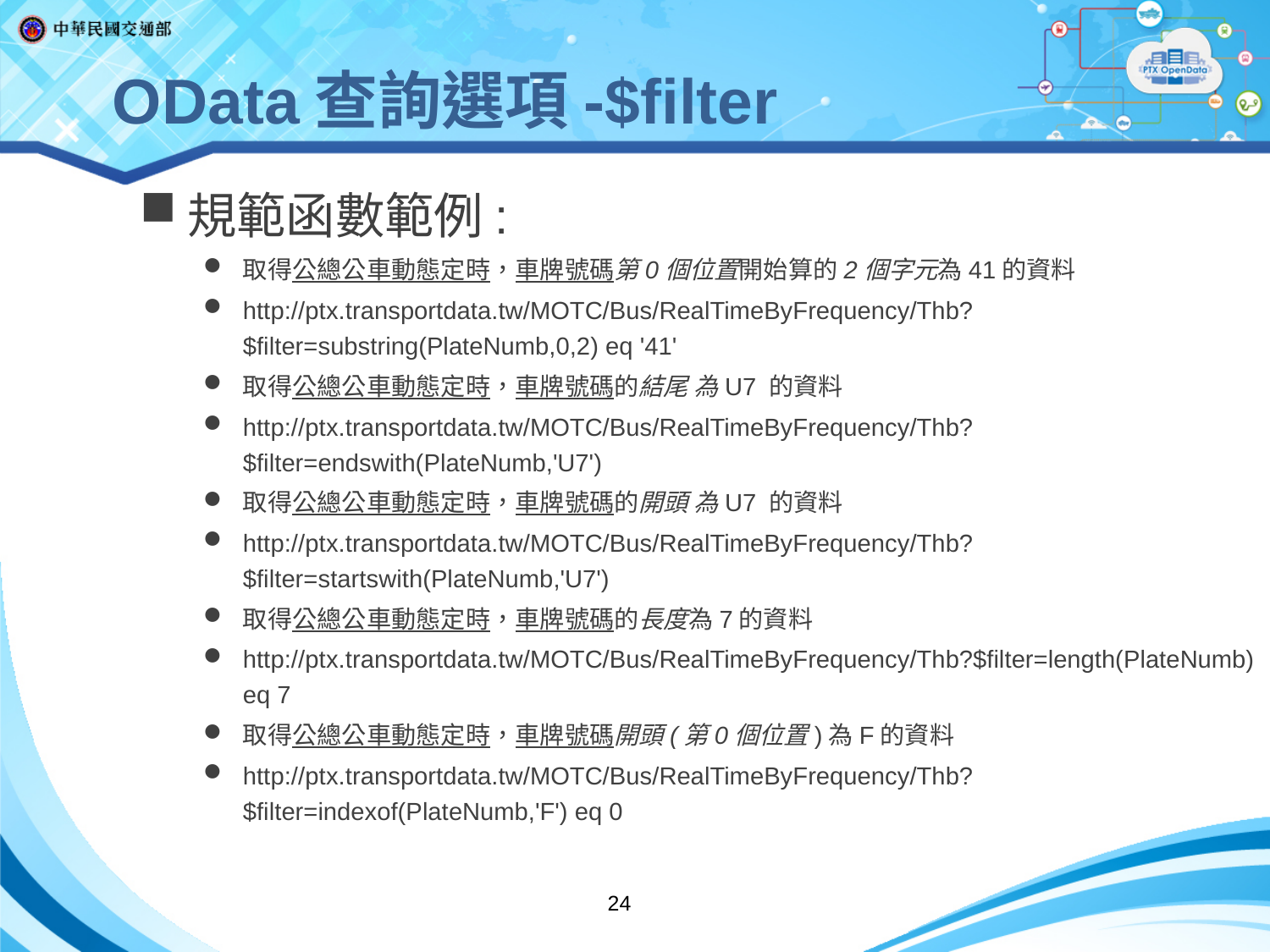

OData查詢選項-$filter
規範函數範例:
取得公總公車動態定時，車牌號碼第0個位置開始算的2個字元為41的資料
http://ptx.transportdata.tw/MOTC/Bus/RealTimeByFrequency/Thb?$filter=substring(PlateNumb,0,2) eq '41'
取得公總公車動態定時，車牌號碼的結尾 為U7 的資料
http://ptx.transportdata.tw/MOTC/Bus/RealTimeByFrequency/Thb?$filter=endswith(PlateNumb,'U7')
取得公總公車動態定時，車牌號碼的開頭 為U7 的資料
http://ptx.transportdata.tw/MOTC/Bus/RealTimeByFrequency/Thb?$filter=startswith(PlateNumb,'U7')
取得公總公車動態定時，車牌號碼的長度為7的資料
http://ptx.transportdata.tw/MOTC/Bus/RealTimeByFrequency/Thb?$filter=length(PlateNumb) eq 7
取得公總公車動態定時，車牌號碼開頭(第0個位置)為F的資料
http://ptx.transportdata.tw/MOTC/Bus/RealTimeByFrequency/Thb?$filter=indexof(PlateNumb,'F') eq 0

24